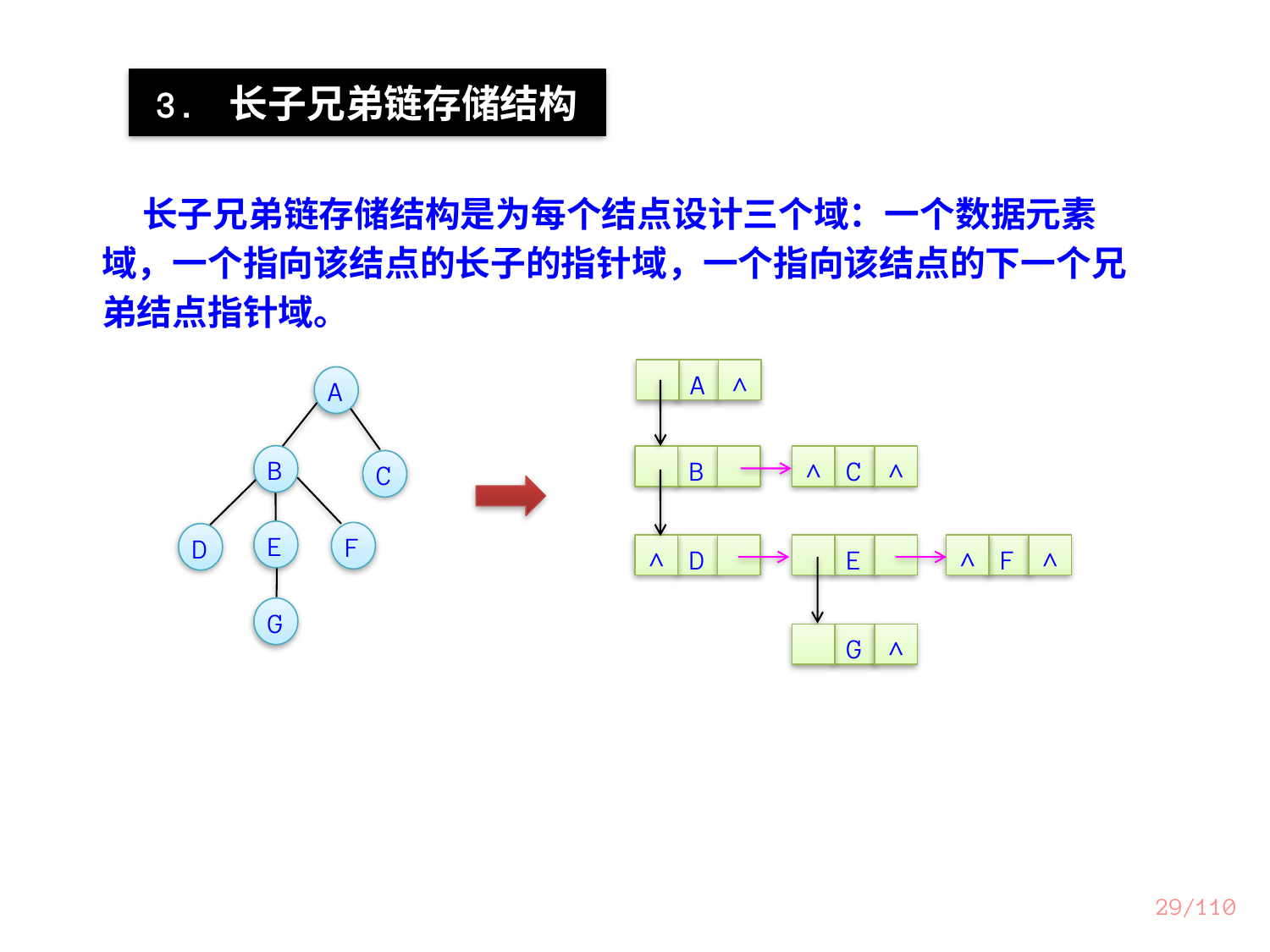

3. 长子兄弟链存储结构
    长子兄弟链存储结构是为每个结点设计三个域：一个数据元素域，一个指向该结点的长子的指针域，一个指向该结点的下一个兄弟结点指针域。

A
∧

B

∧

C
∧

∧

D

E

∧

F
∧

G
∧
A

B
C

E
F
D

G

29/110